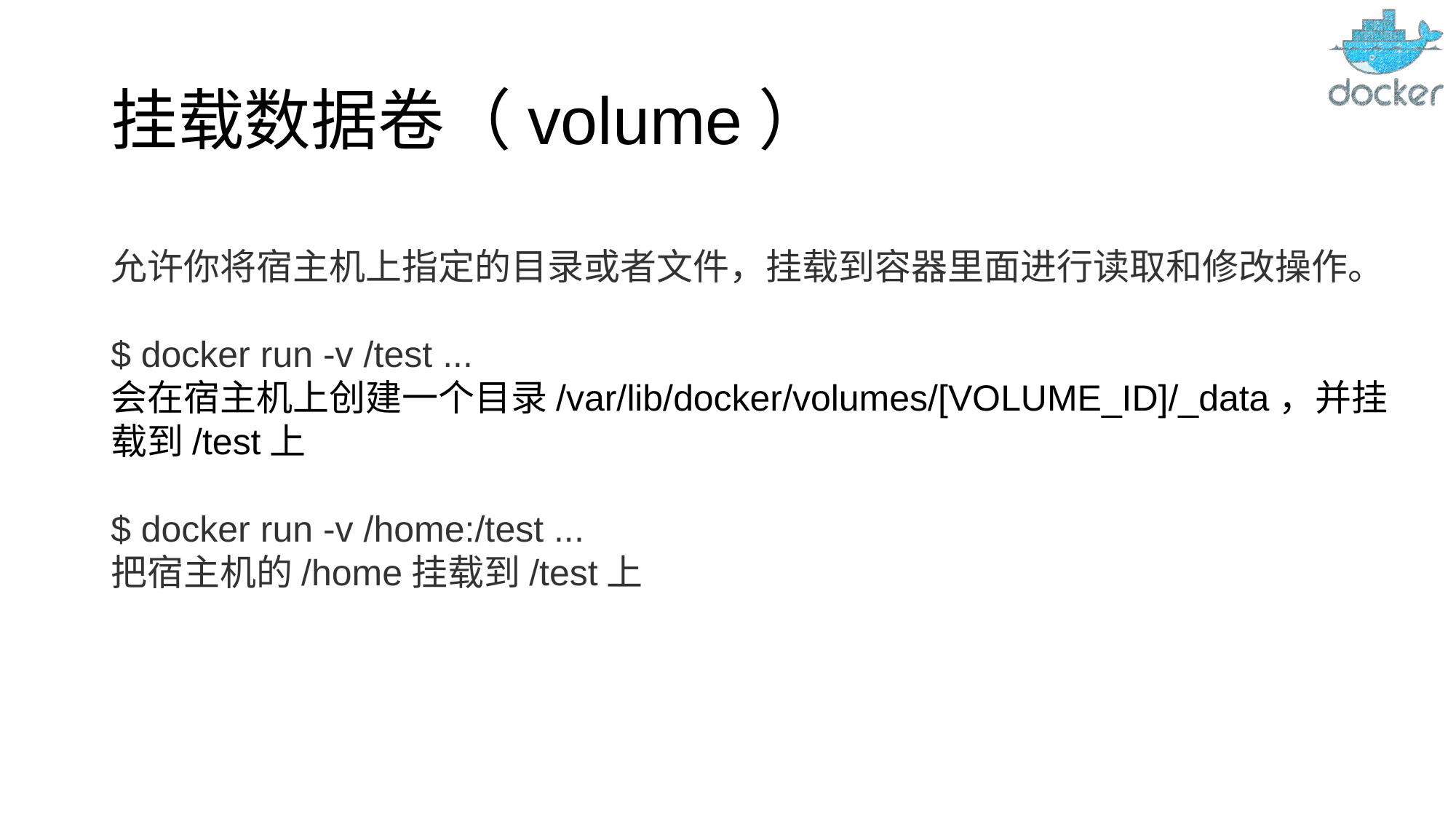

# 挂载数据卷（volume）
允许你将宿主机上指定的目录或者文件，挂载到容器里面进行读取和修改操作。

$ docker run -v /test ...
会在宿主机上创建一个目录/var/lib/docker/volumes/[VOLUME_ID]/_data，并挂载到/test上

$ docker run -v /home:/test ...
把宿主机的/home挂载到/test上